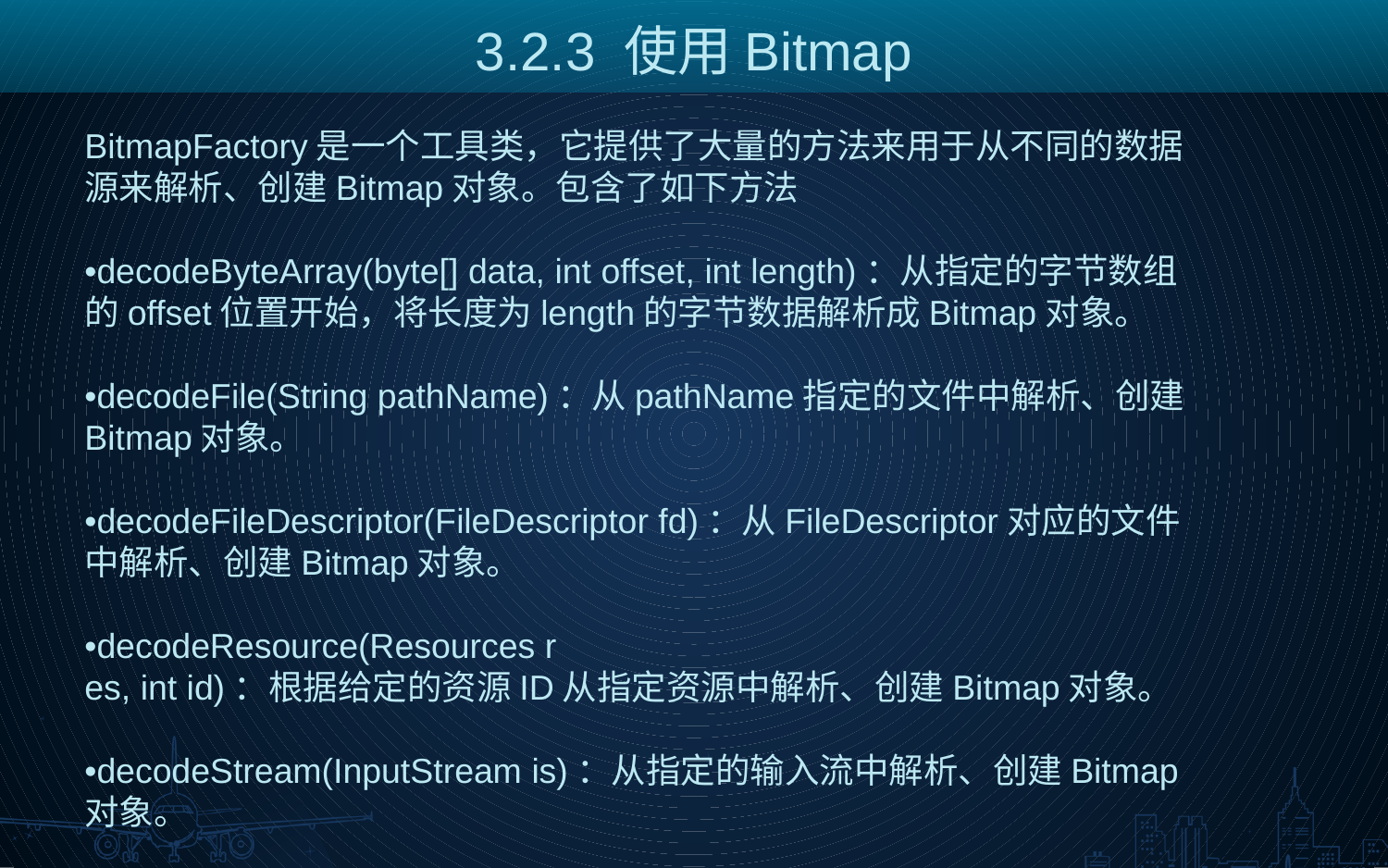

3.2.3 使用Bitmap
BitmapFactory是一个工具类，它提供了大量的方法来用于从不同的数据源来解析、创建Bitmap对象。包含了如下方法

•decodeByteArray(byte[] data, int offset, int length)：从指定的字节数组的offset位置开始，将长度为length的字节数据解析成Bitmap对象。
•decodeFile(String pathName)：从pathName指定的文件中解析、创建Bitmap对象。
•decodeFileDescriptor(FileDescriptor fd)：从FileDescriptor对应的文件中解析、创建Bitmap对象。
•decodeResource(Resources r
es, int id)：根据给定的资源ID从指定资源中解析、创建Bitmap对象。
•decodeStream(InputStream is)：从指定的输入流中解析、创建Bitmap对象。